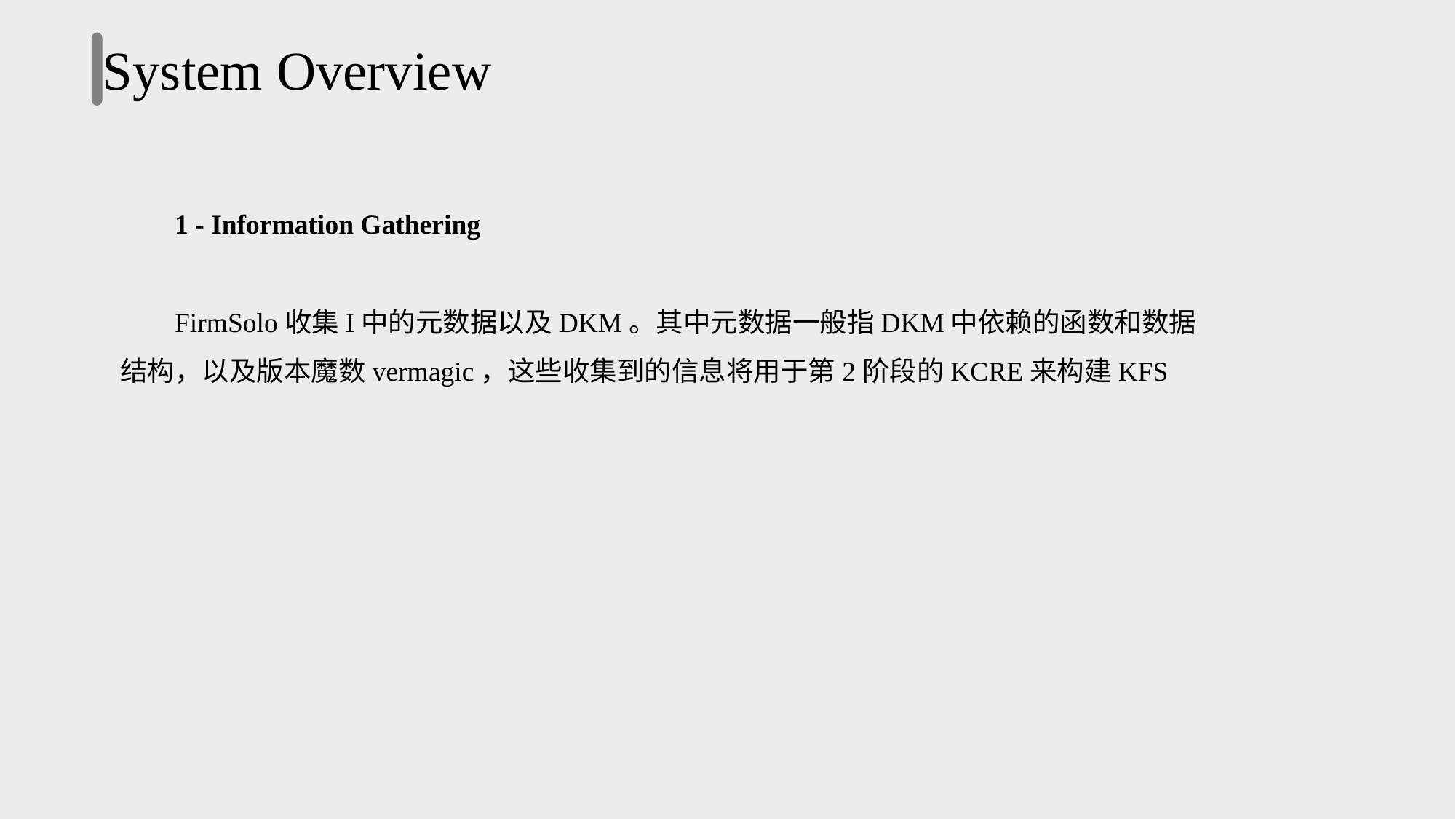

System Overview

1 - Information Gathering

FirmSolo收集I中的元数据以及DKM。其中元数据一般指DKM中依赖的函数和数据结构，以及版本魔数vermagic，这些收集到的信息将用于第2阶段的KCRE来构建KFS